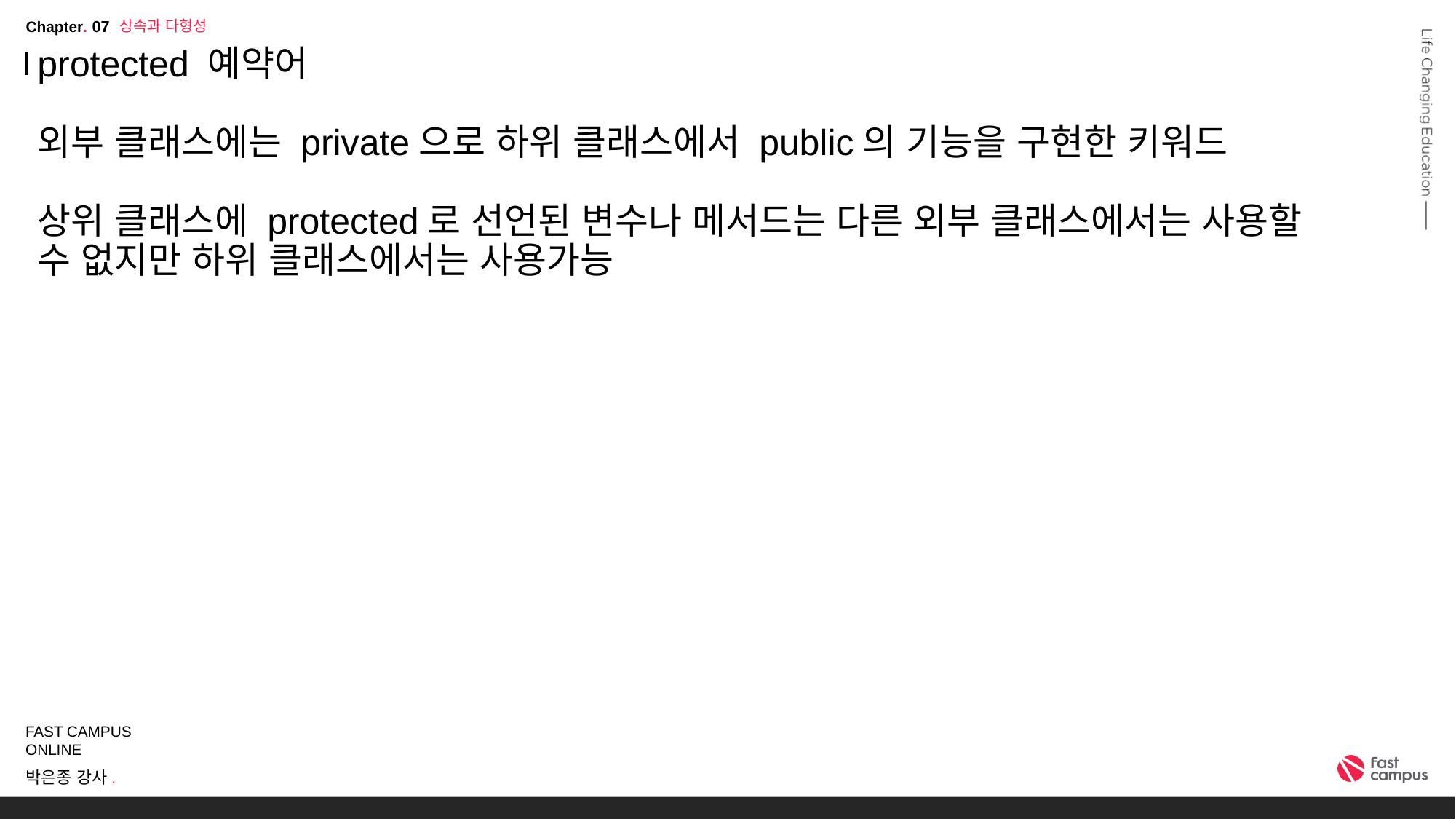

상속과 다형성
07
# protected 예약어 외부 클래스에는 private으로 하위 클래스에서 public의 기능을 구현한 키워드 상위 클래스에 protected로 선언된 변수나 메서드는 다른 외부 클래스에서는 사용할 수 없지만 하위 클래스에서는 사용가능